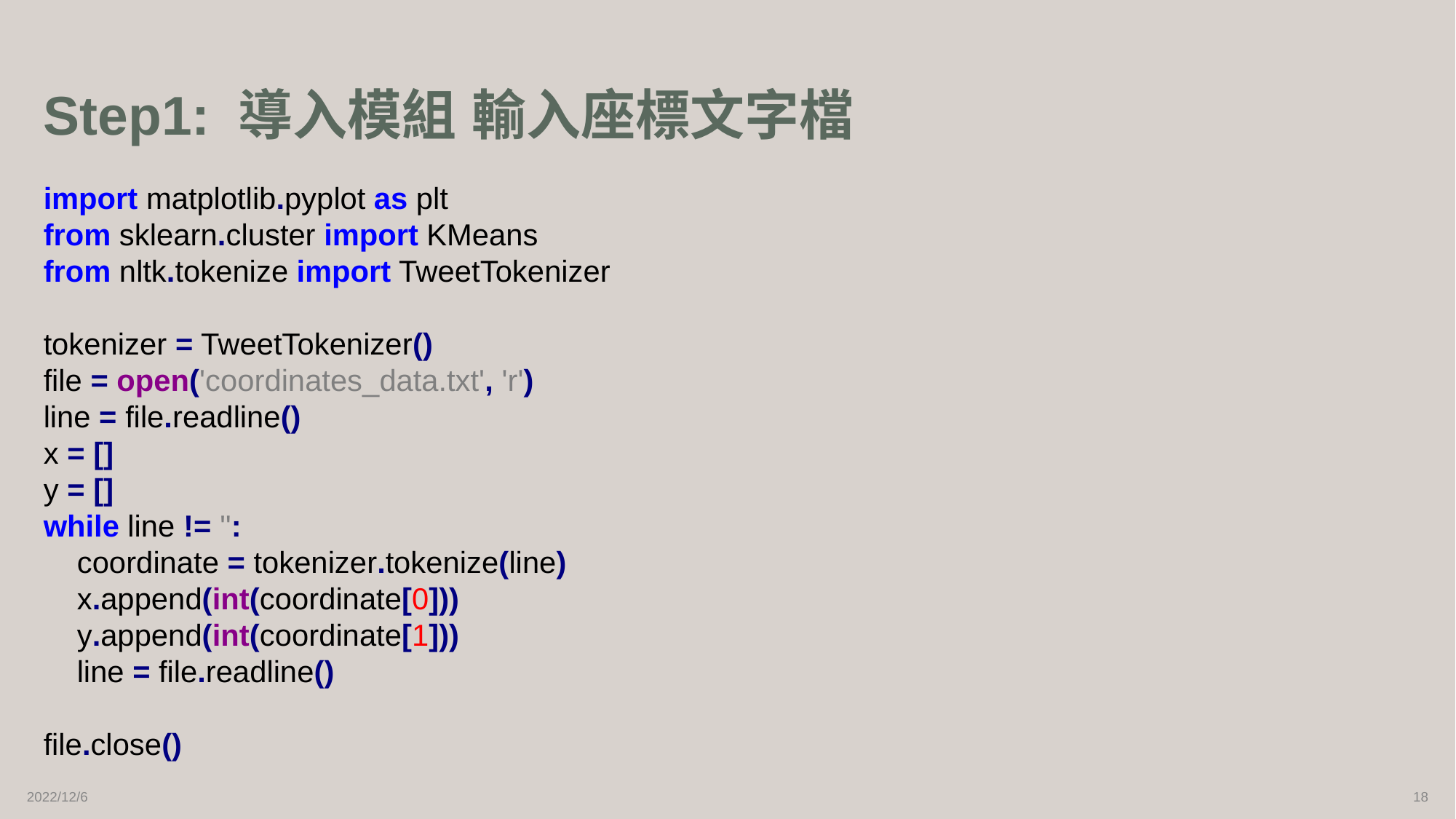

# Step1: 導入模組 輸入座標文字檔
import matplotlib.pyplot as plt
from sklearn.cluster import KMeans
from nltk.tokenize import TweetTokenizer

tokenizer = TweetTokenizer()
file = open('coordinates_data.txt', 'r')
line = file.readline()
x = []
y = []
while line != '':
    coordinate = tokenizer.tokenize(line)
    x.append(int(coordinate[0]))
    y.append(int(coordinate[1]))
    line = file.readline()

file.close()
2022/12/6
18